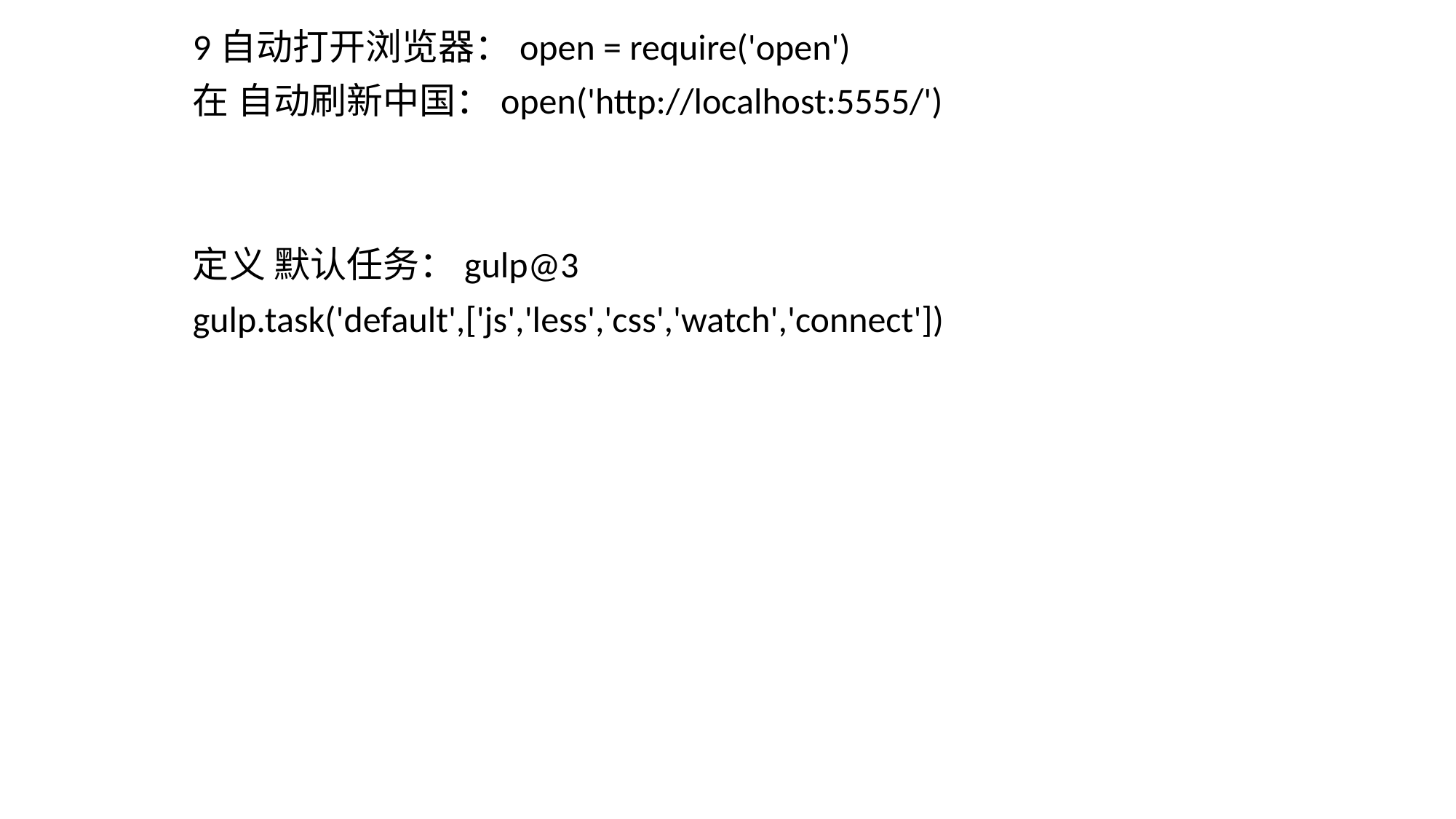

9自动打开浏览器：open = require('open')
在 自动刷新中国：open('http://localhost:5555/')

定义 默认任务：gulp@3
gulp.task('default',['js','less','css','watch','connect'])